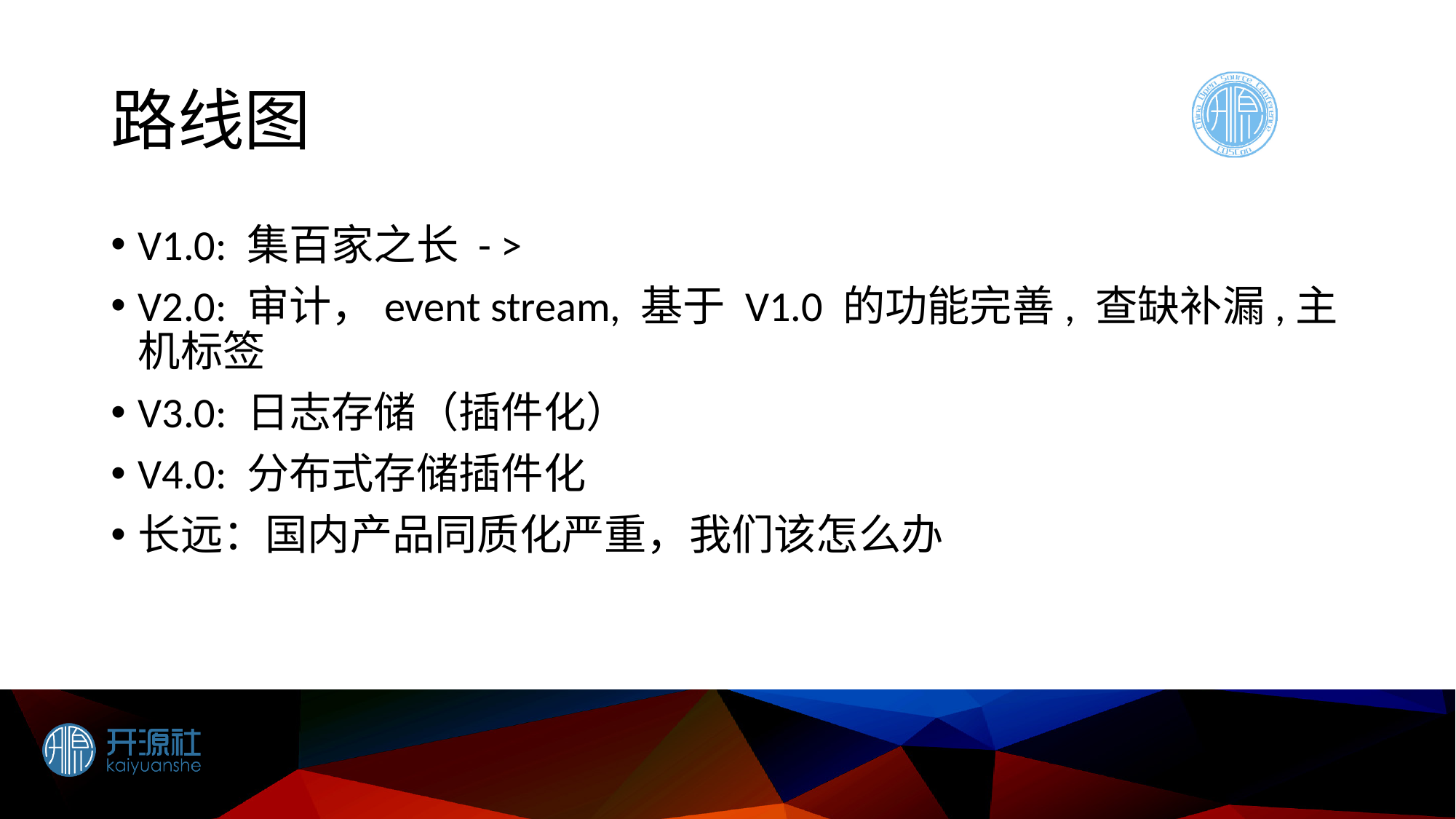

# 路线图
V1.0: 集百家之长 - >
V2.0: 审计，event stream, 基于 V1.0 的功能完善, 查缺补漏,主机标签
V3.0: 日志存储（插件化）
V4.0: 分布式存储插件化
长远：国内产品同质化严重，我们该怎么办